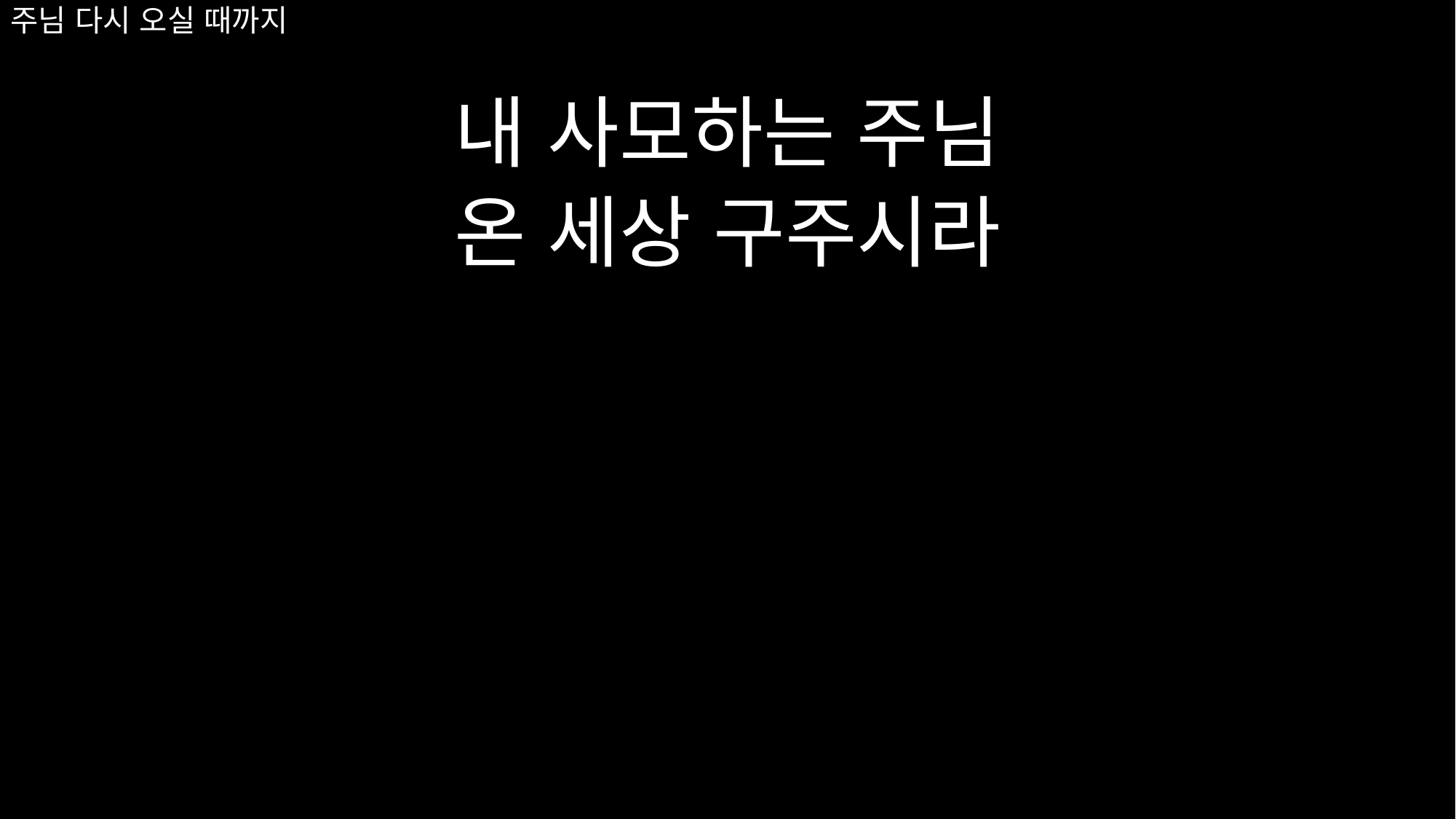

# 주님 다시 오실 때까지
내 사모하는 주님
온 세상 구주시라